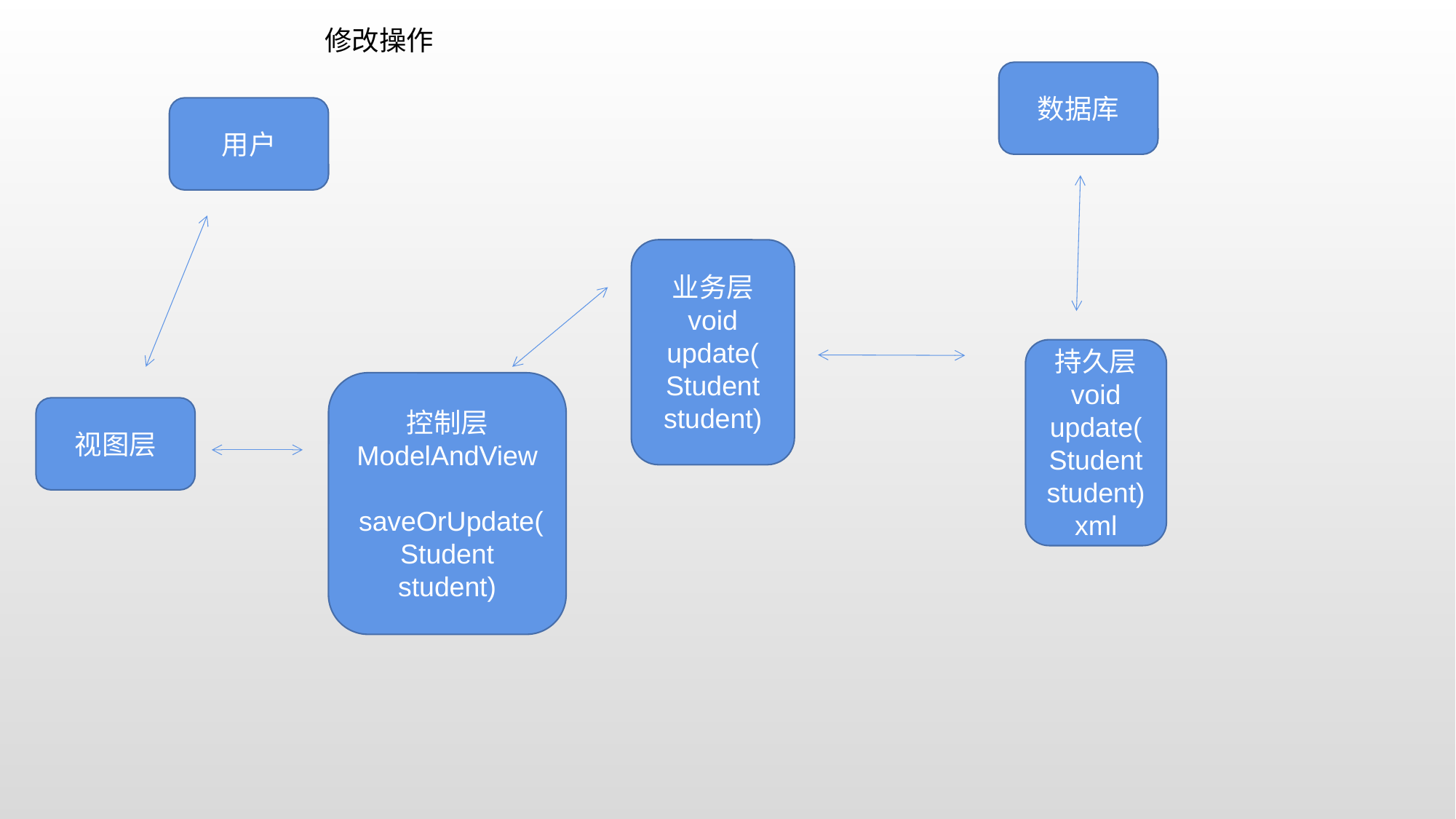

修改操作
数据库
用户
业务层
void update(
Student student)

持久层
void update(Student student)
xml

控制层
ModelAndView

 saveOrUpdate(
Student student)
视图层